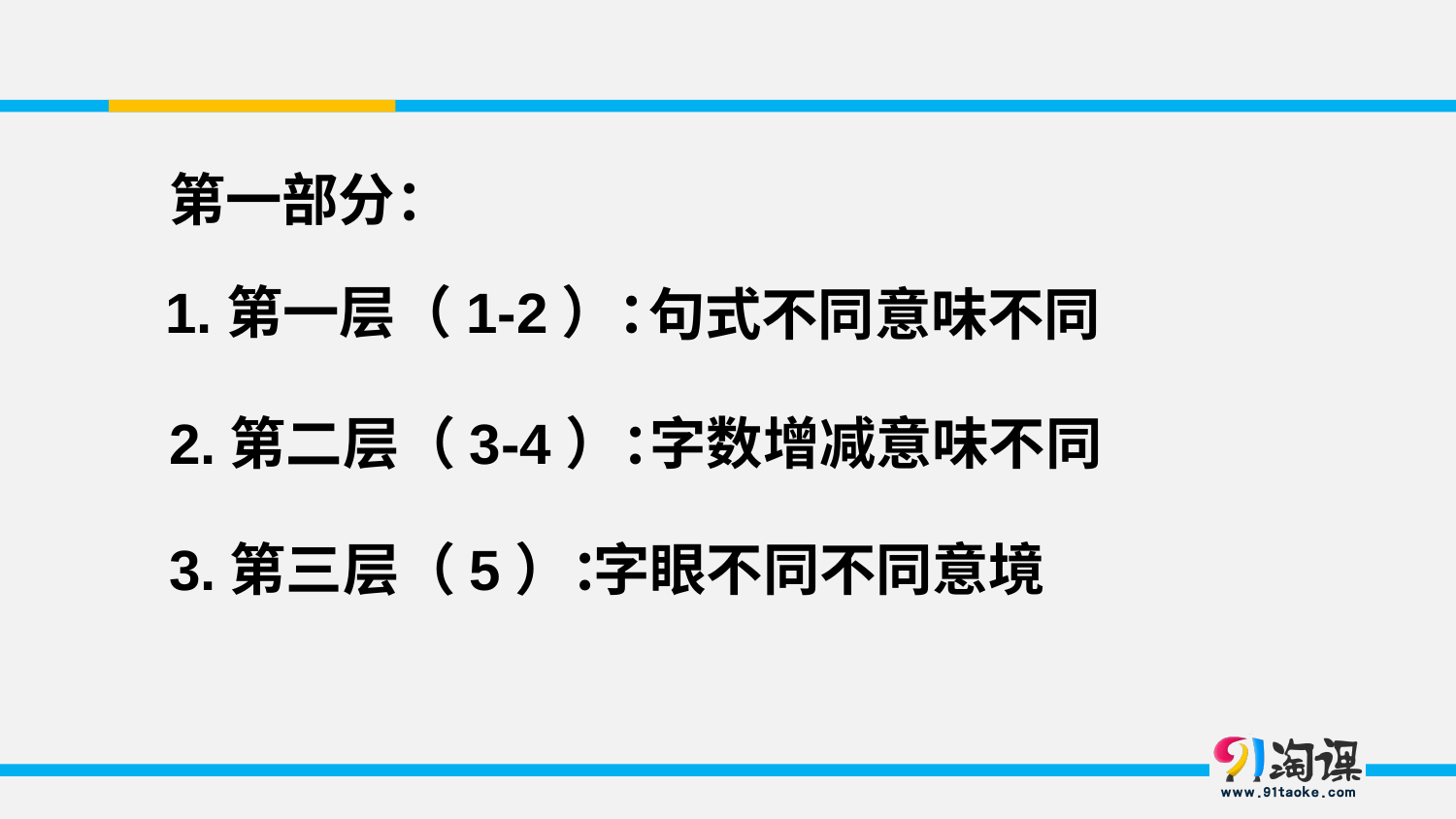

第一部分：
1.第一层（1-2）：
句式不同意味不同
2.第二层（3-4）：
字数增减意味不同
3.第三层（5）：
字眼不同不同意境